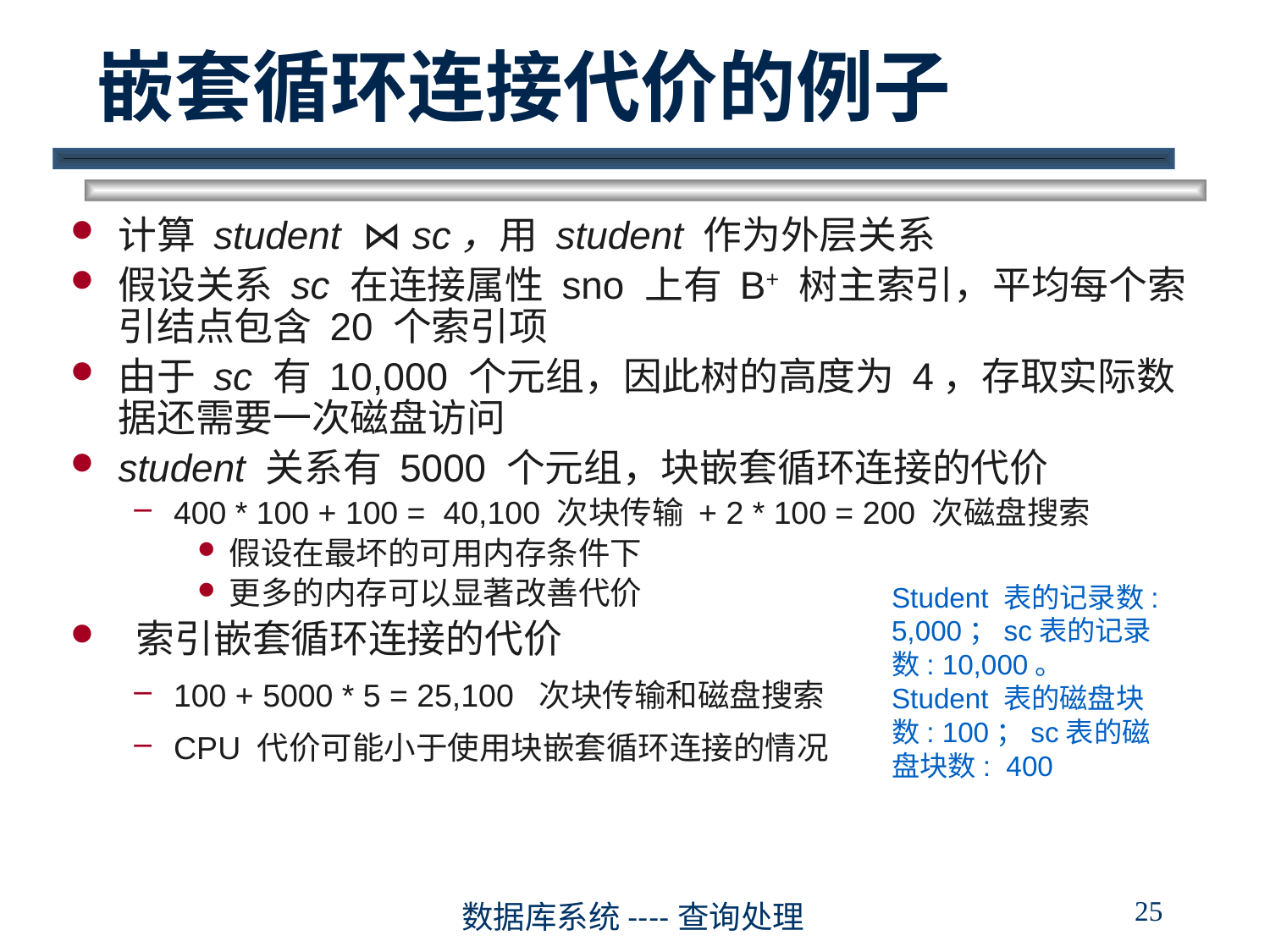

# 嵌套循环连接代价的例子
计算 student  ⋈ sc，用 student 作为外层关系
假设关系 sc 在连接属性 sno 上有 B+ 树主索引，平均每个索引结点包含 20 个索引项
由于 sc 有 10,000 个元组，因此树的高度为 4，存取实际数据还需要一次磁盘访问
student 关系有 5000 个元组，块嵌套循环连接的代价
400 * 100 + 100 =  40,100 次块传输 + 2 * 100 = 200 次磁盘搜索
假设在最坏的可用内存条件下
更多的内存可以显著改善代价
 索引嵌套循环连接的代价
100 + 5000 * 5 = 25,100  次块传输和磁盘搜索
CPU 代价可能小于使用块嵌套循环连接的情况
Student 表的记录数: 5,000；sc表的记录数: 10,000。
Student 表的磁盘块数: 100；sc表的磁盘块数:  400
25
数据库系统----查询处理